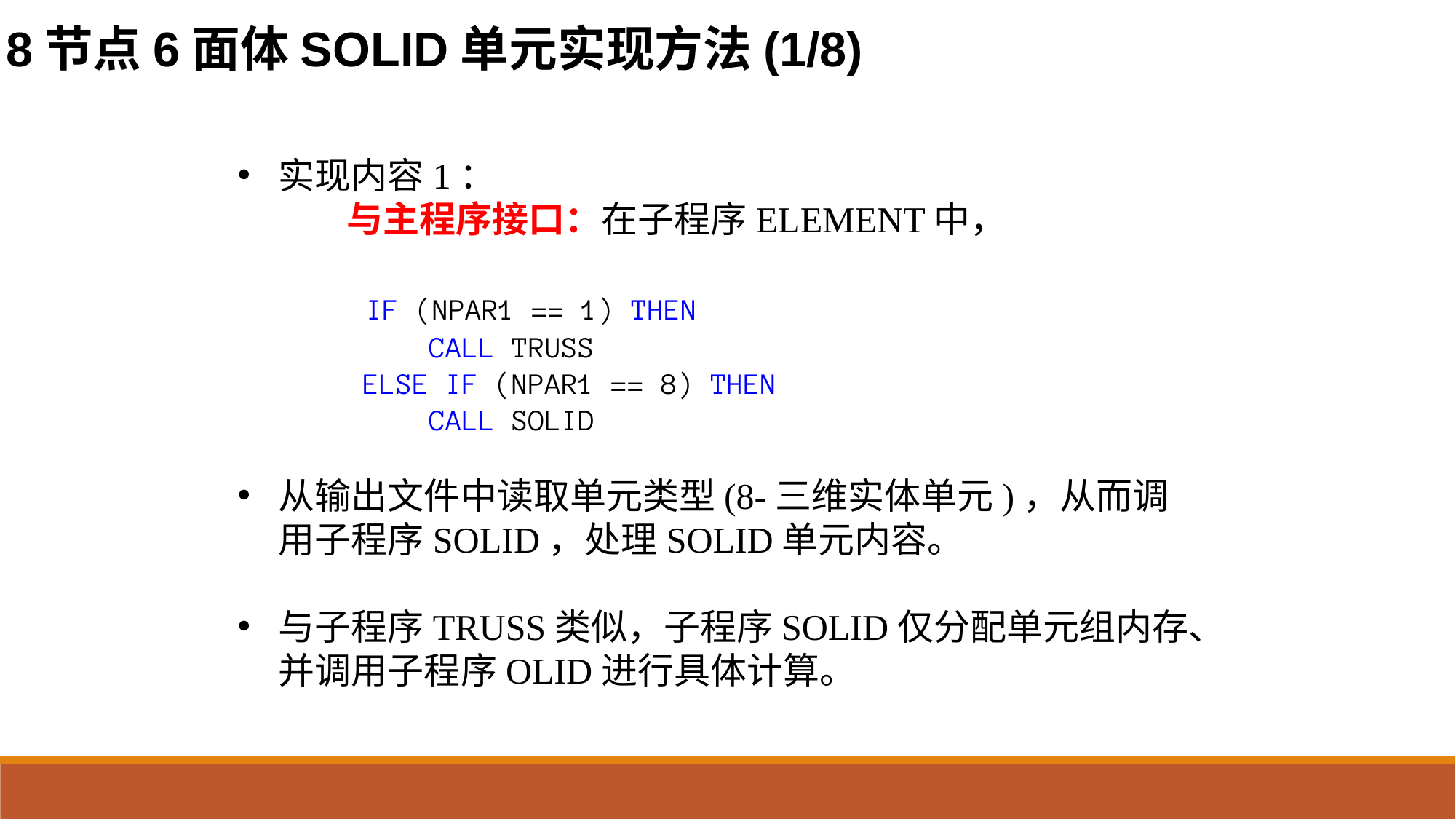

8节点6面体SOLID单元实现方法(1/8)
实现内容1：
	与主程序接口：在子程序ELEMENT中，

 IF (NPAR1 == 1) THEN
     CALL TRUSS
 ELSE IF (NPAR1 == 8) THEN
     CALL SOLID

从输出文件中读取单元类型(8-三维实体单元)，从而调用子程序SOLID，处理SOLID单元内容。

与子程序TRUSS类似，子程序SOLID仅分配单元组内存、并调用子程序OLID进行具体计算。